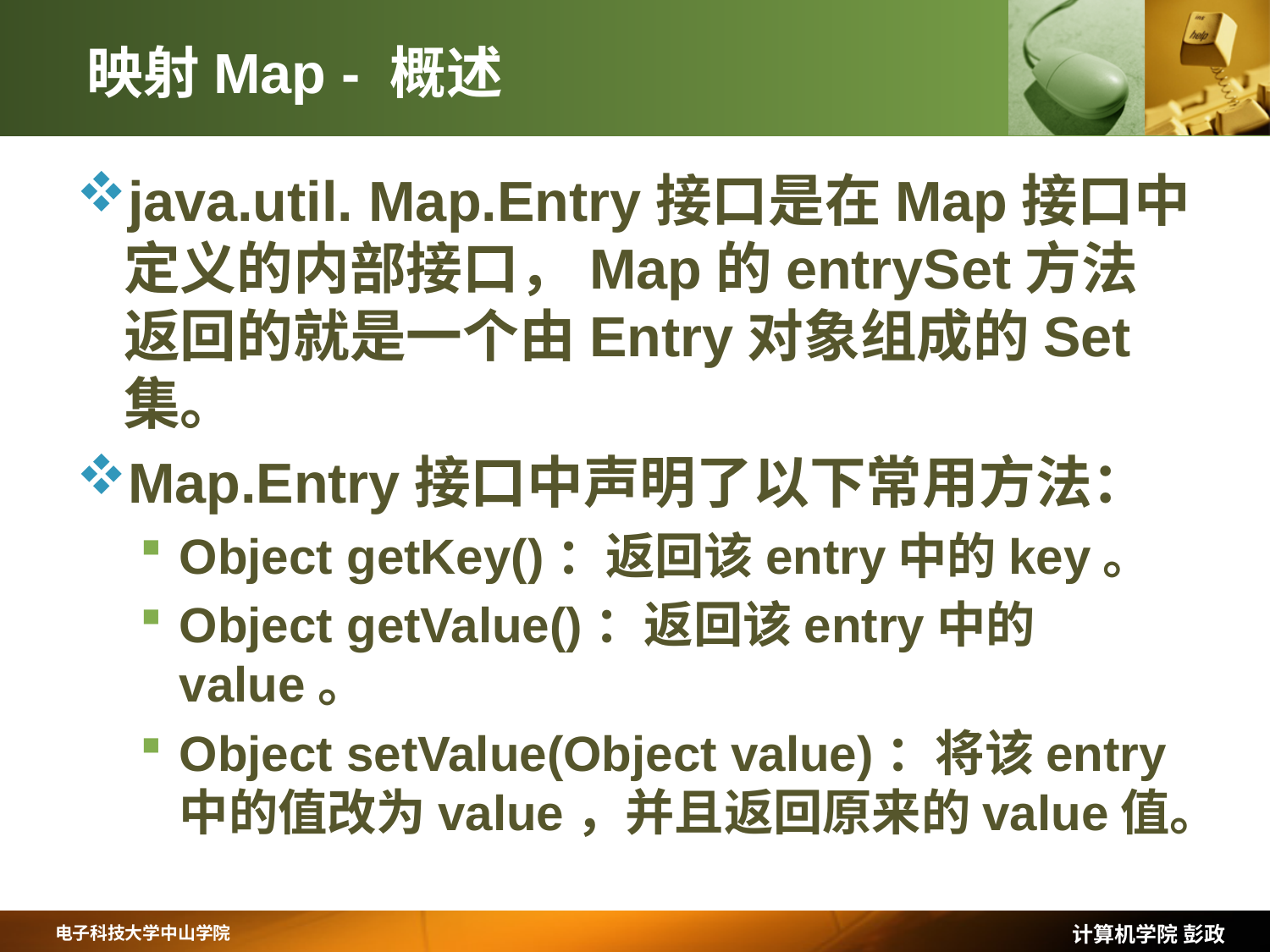

# 映射Map - 概述
java.util. Map.Entry接口是在Map接口中定义的内部接口，Map的entrySet方法返回的就是一个由Entry对象组成的Set集。
Map.Entry接口中声明了以下常用方法：
Object getKey()：返回该entry中的key。
Object getValue()：返回该entry中的value。
Object setValue(Object value)：将该entry中的值改为value，并且返回原来的value值。
计算机学院 彭政
电子科技大学中山学院